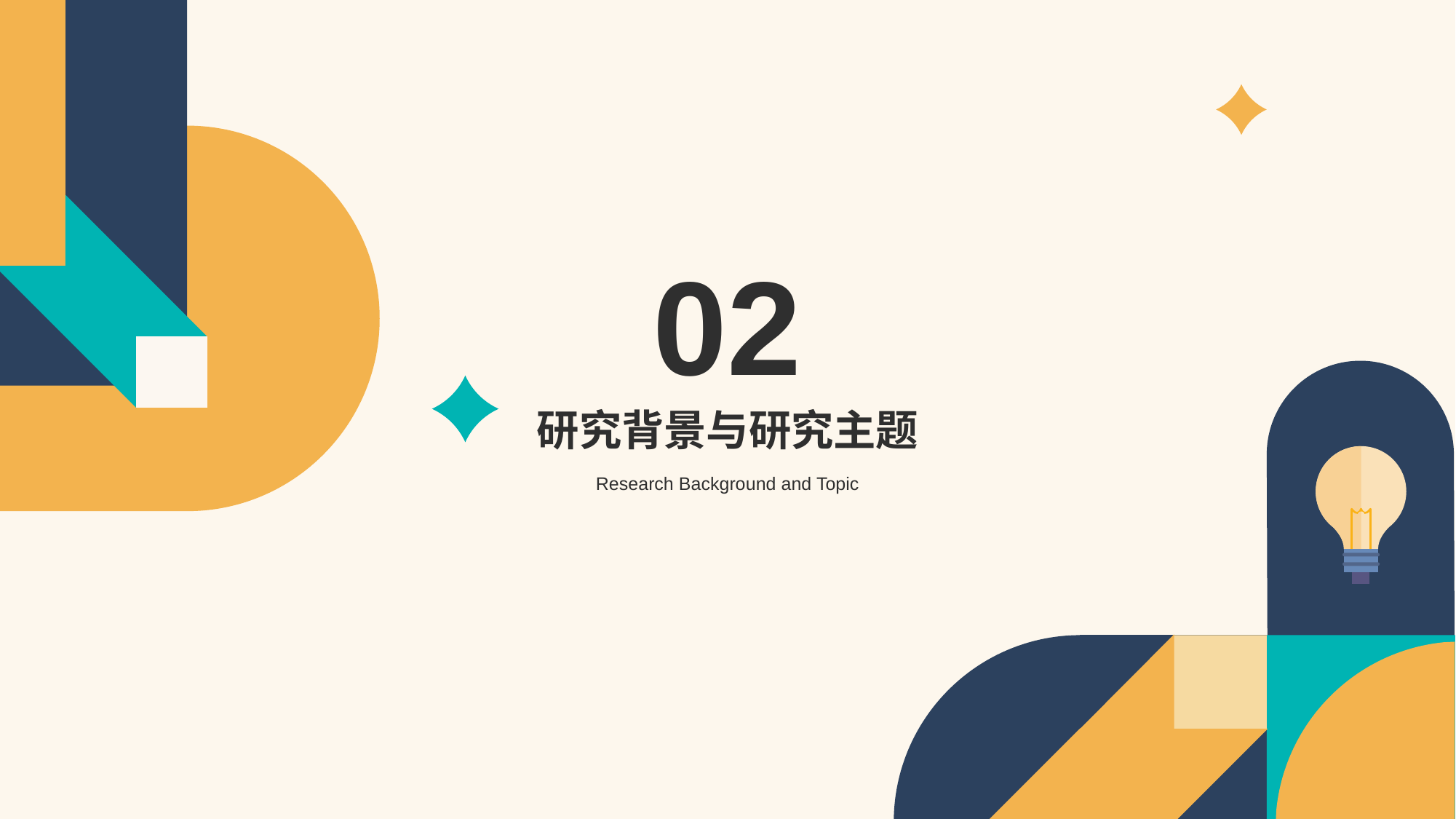

02
# 研究背景与研究主题
Research Background and Topic